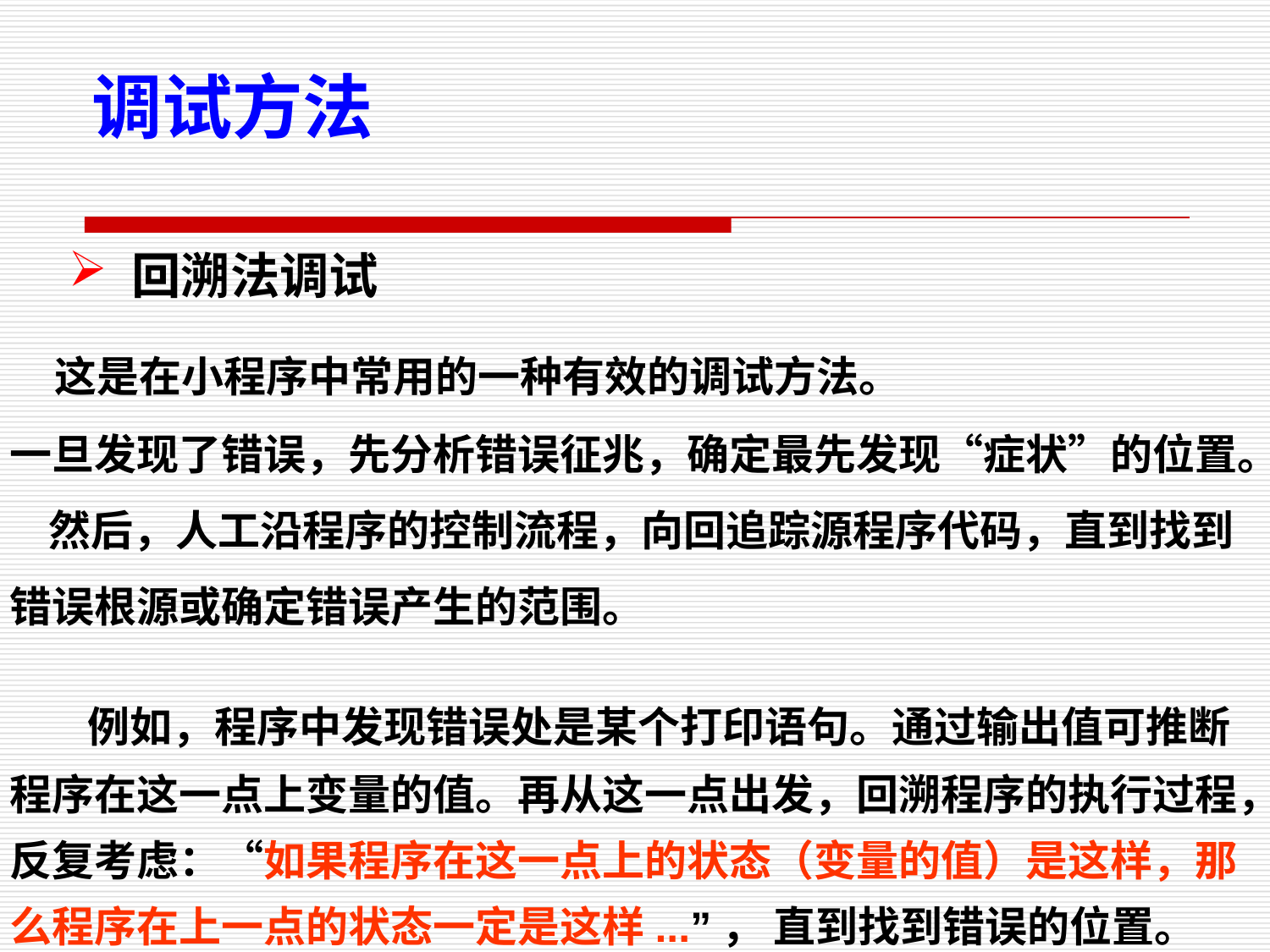

调试方法
回溯法调试
   这是在小程序中常用的一种有效的调试方法。
一旦发现了错误，先分析错误征兆，确定最先发现“症状”的位置。
   然后，人工沿程序的控制流程，向回追踪源程序代码，直到找到错误根源或确定错误产生的范围。
      例如，程序中发现错误处是某个打印语句。通过输出值可推断程序在这一点上变量的值。再从这一点出发，回溯程序的执行过程，反复考虑：“如果程序在这一点上的状态（变量的值）是这样，那么程序在上一点的状态一定是这样...”， 直到找到错误的位置。